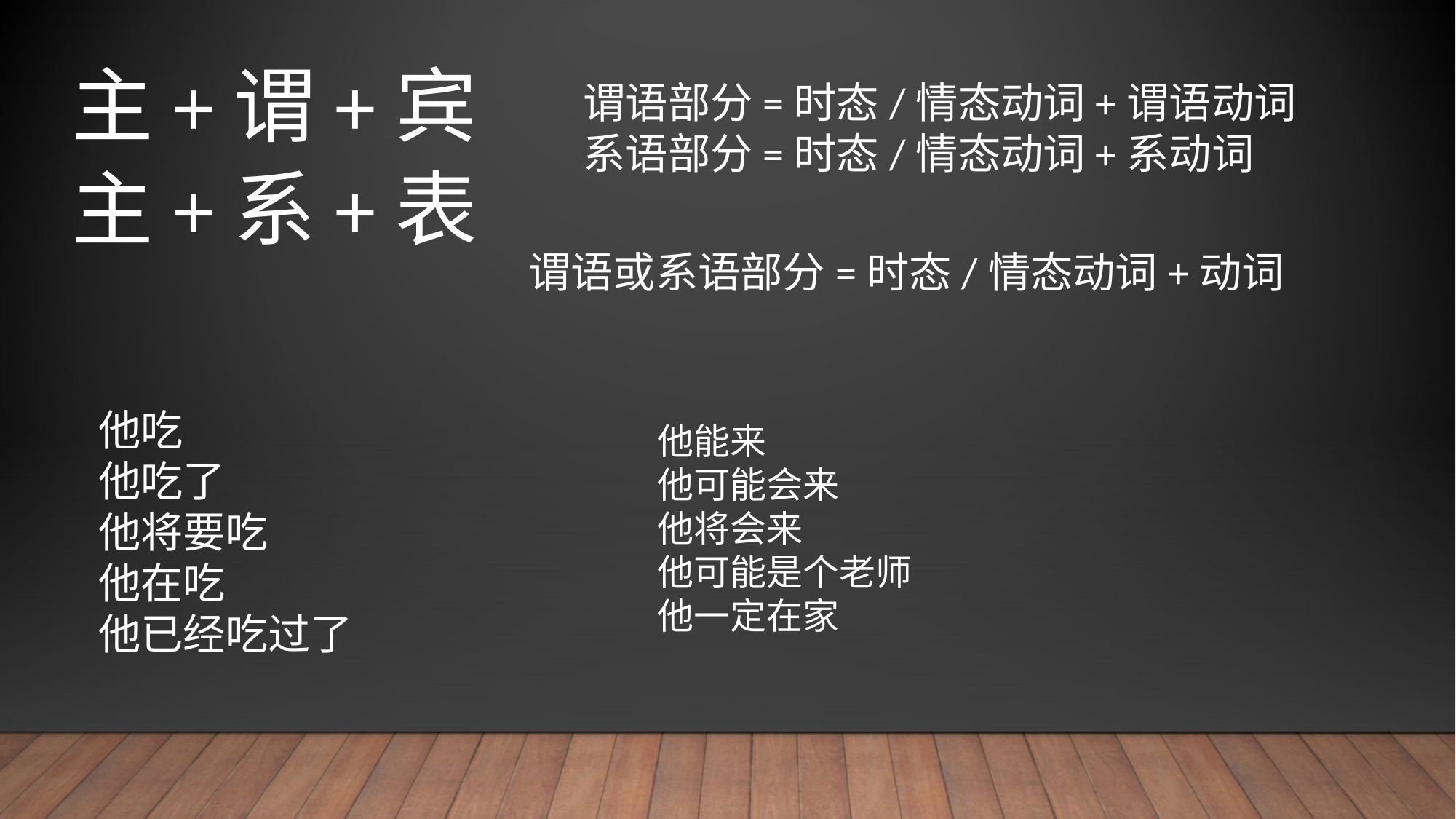

主+谓+宾
主+系+表
谓语部分=时态/情态动词+谓语动词
系语部分=时态/情态动词+系动词
谓语或系语部分=时态/情态动词+动词
他吃
他吃了
他将要吃
他在吃
他已经吃过了

他能来
他可能会来
他将会来
他可能是个老师
他一定在家